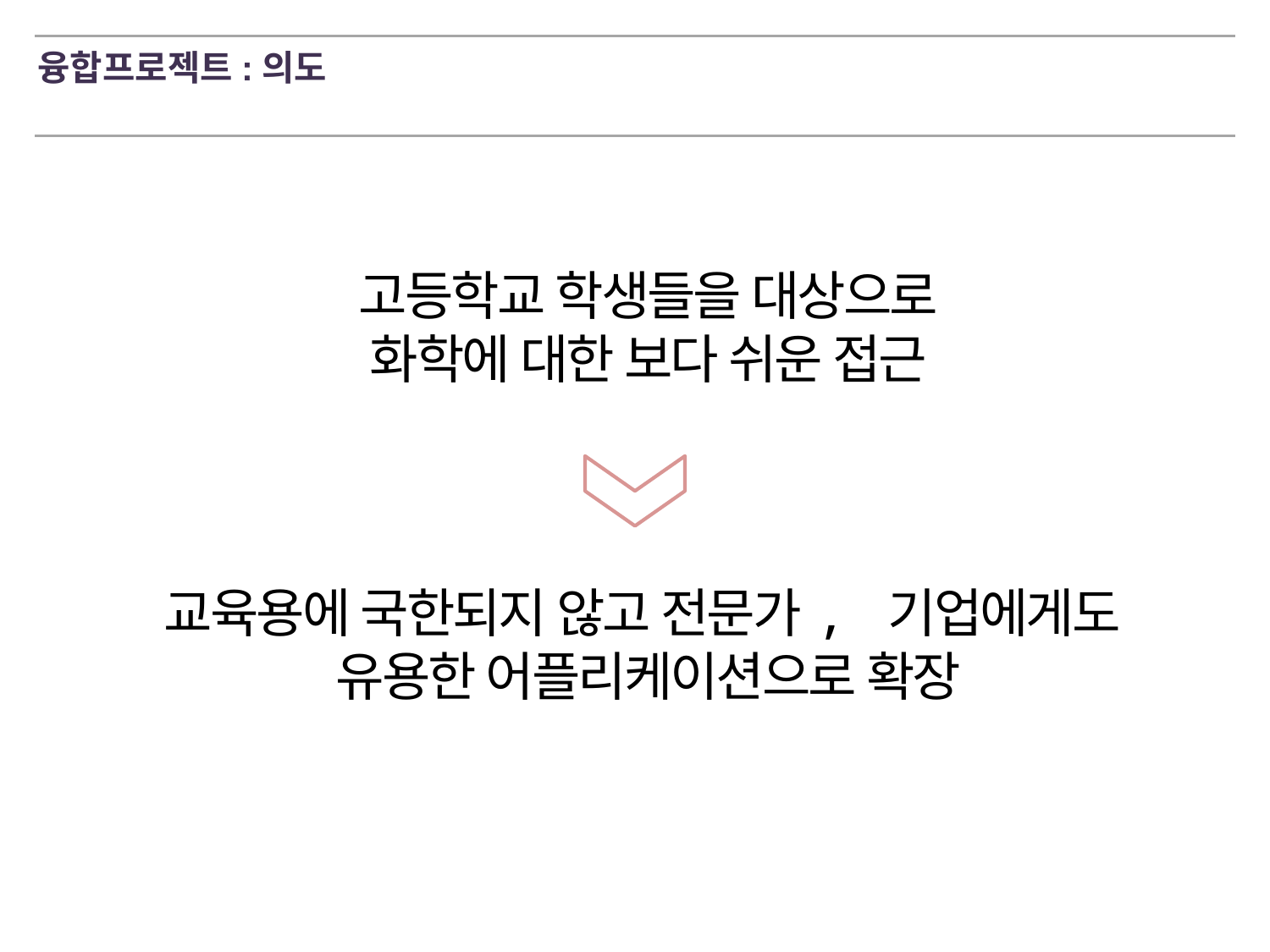

융합프로젝트:의도
고등학교 학생들을 대상으로
화학에 대한 보다 쉬운 접근

교육용에 국한되지 않고 전문가, 기업에게도
유용한 어플리케이션으로 확장